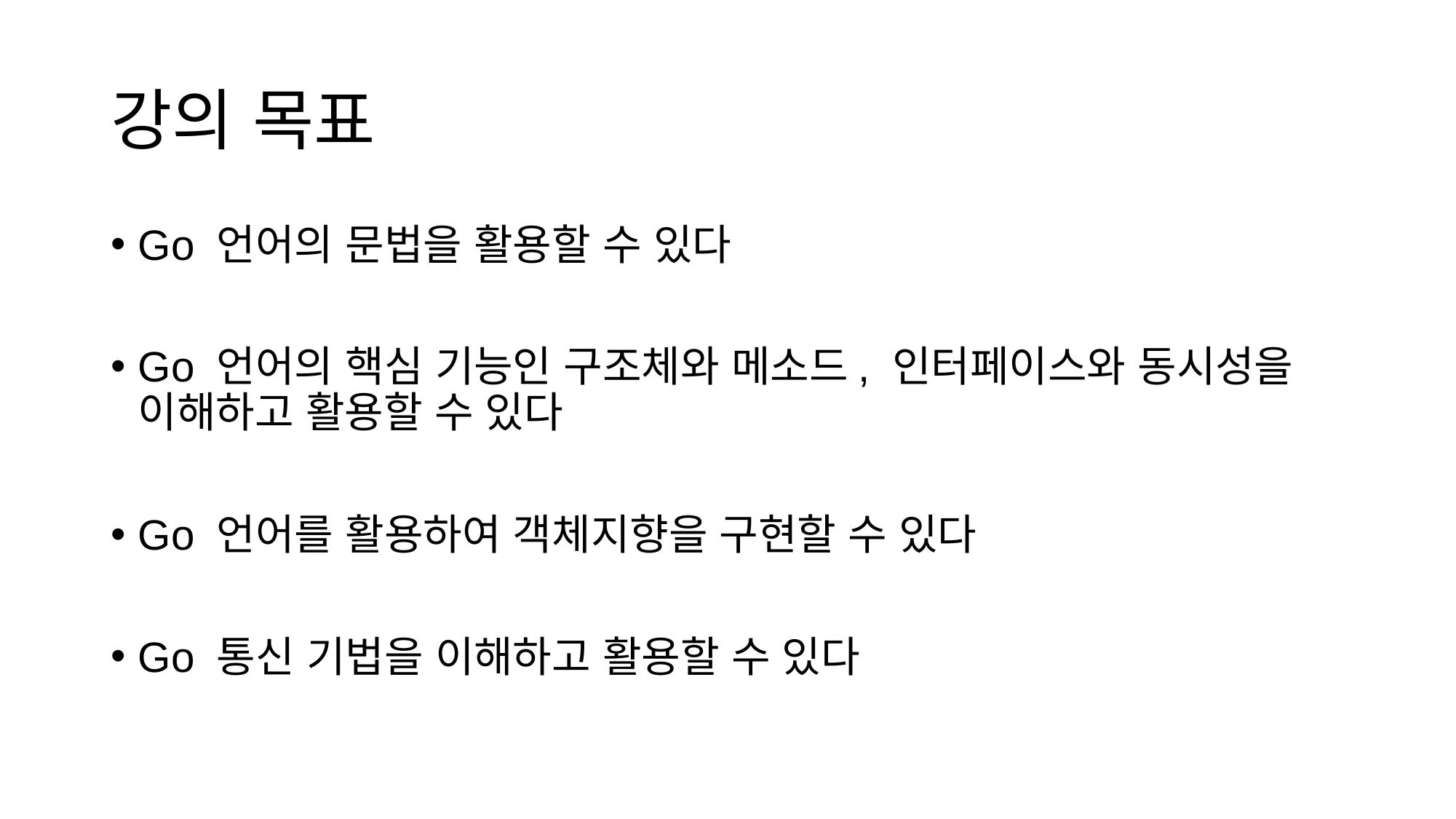

# 강의 목표
Go 언어의 문법을 활용할 수 있다

Go 언어의 핵심 기능인 구조체와 메소드, 인터페이스와 동시성을 이해하고 활용할 수 있다

Go 언어를 활용하여 객체지향을 구현할 수 있다

Go 통신 기법을 이해하고 활용할 수 있다